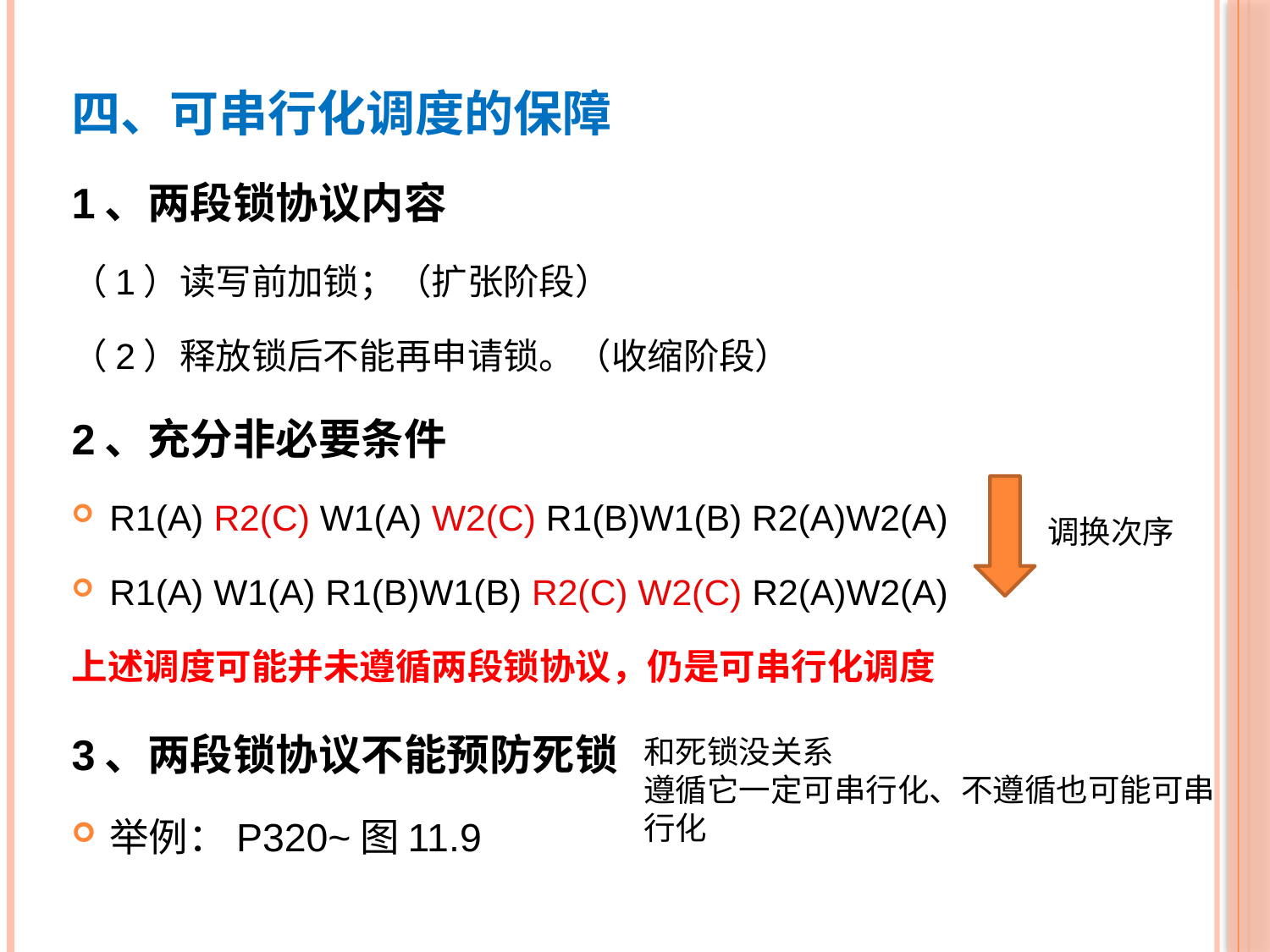

四、可串行化调度的保障
1、两段锁协议内容
（1）读写前加锁；（扩张阶段）
（2）释放锁后不能再申请锁。（收缩阶段）
2、充分非必要条件
R1(A) R2(C) W1(A) W2(C) R1(B)W1(B) R2(A)W2(A)
R1(A) W1(A) R1(B)W1(B) R2(C) W2(C) R2(A)W2(A)
上述调度可能并未遵循两段锁协议，仍是可串行化调度
3、两段锁协议不能预防死锁
举例：P320~图11.9

调换次序
和死锁没关系
遵循它一定可串行化、不遵循也可能可串行化